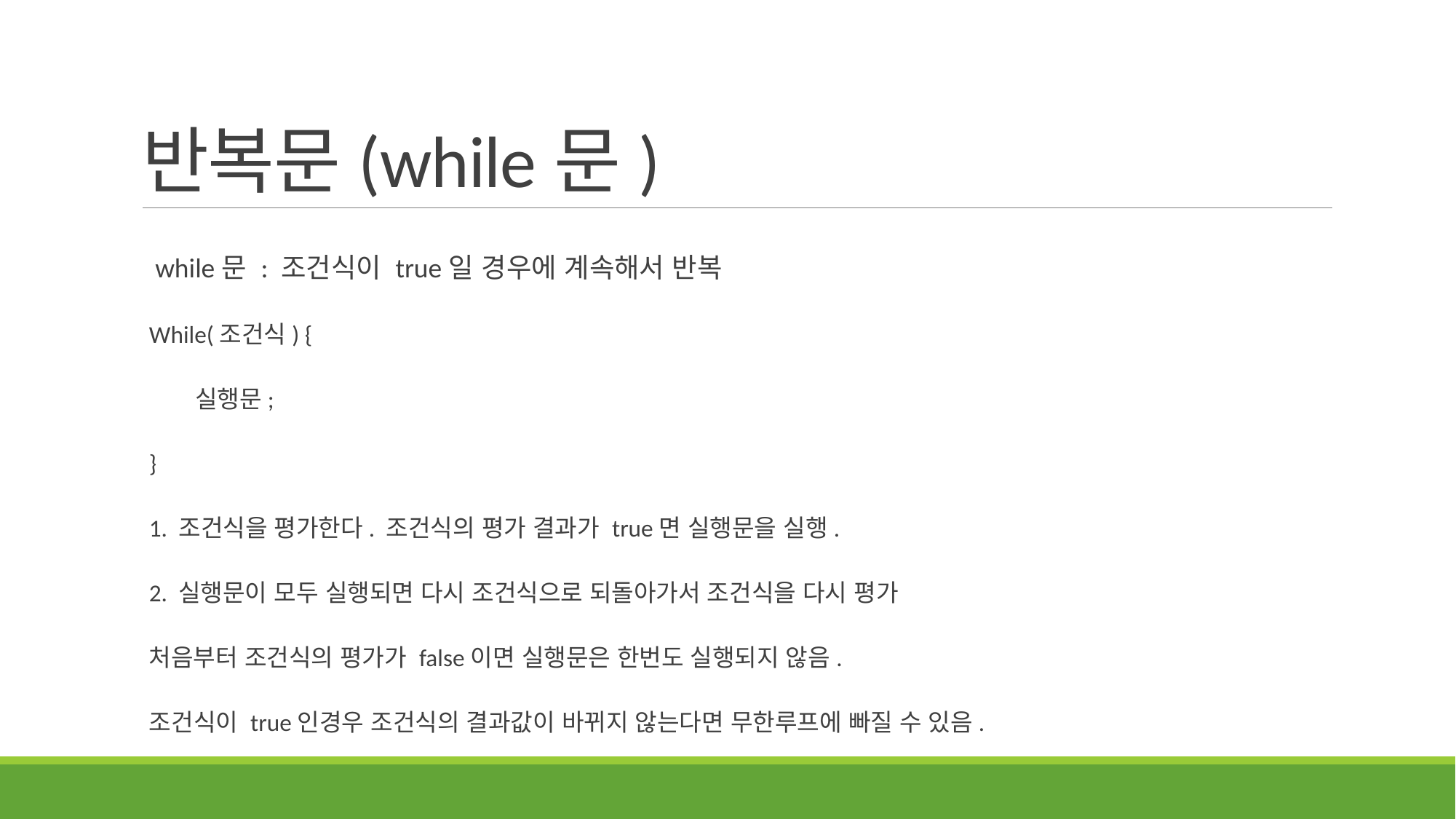

# 반복문(while문)
 while문 : 조건식이 true일 경우에 계속해서 반복
While(조건식) {
      실행문;
}
1. 조건식을 평가한다. 조건식의 평가 결과가 true면 실행문을 실행.
2. 실행문이 모두 실행되면 다시 조건식으로 되돌아가서 조건식을 다시 평가
처음부터 조건식의 평가가 false이면 실행문은 한번도 실행되지 않음.
조건식이 true인경우 조건식의 결과값이 바뀌지 않는다면 무한루프에 빠질 수 있음.